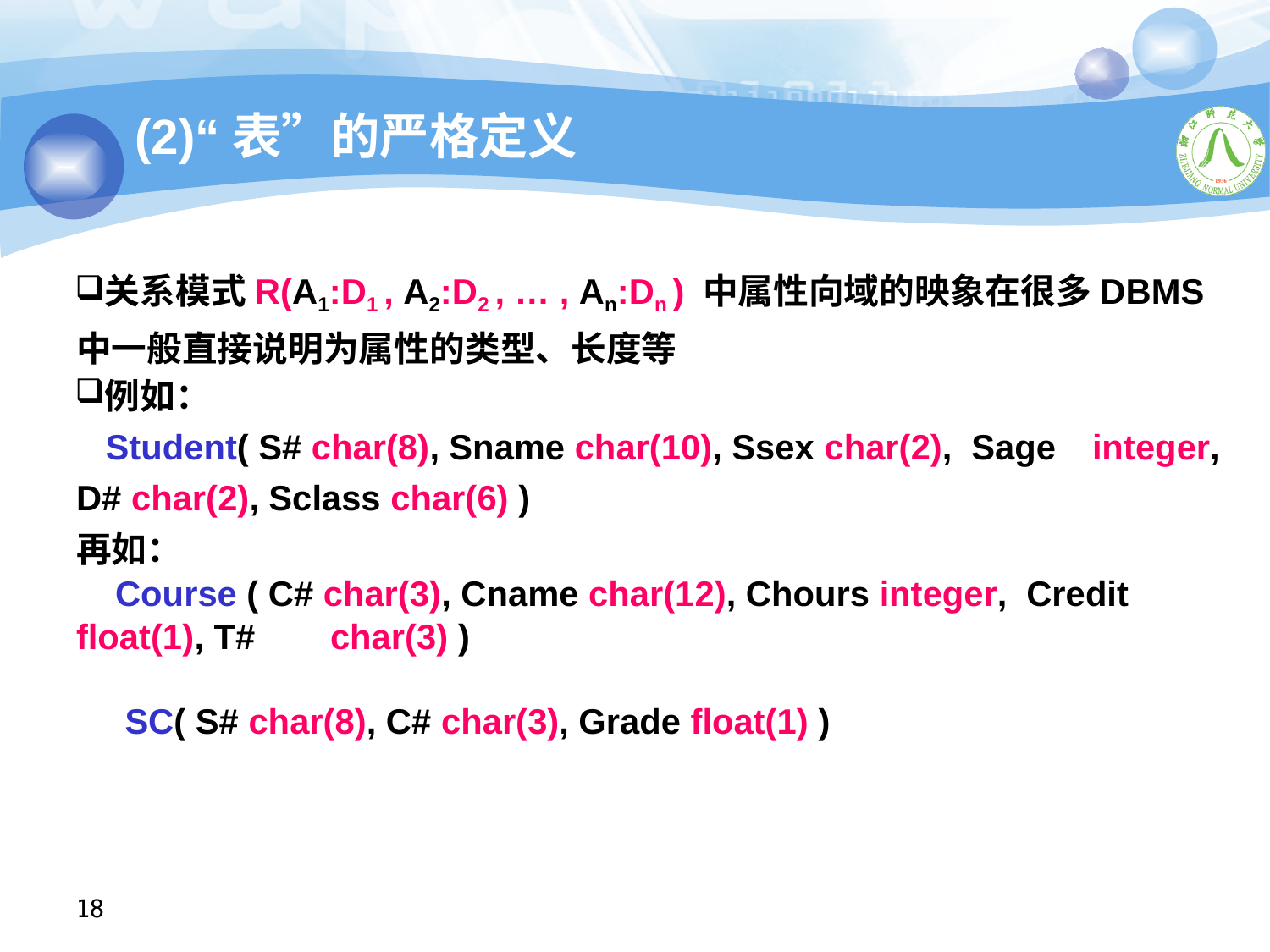

# (2)“表”的严格定义
关系模式R(A1:D1 , A2:D2 , … , An:Dn ) 中属性向域的映象在很多DBMS  中一般直接说明为属性的类型、长度等
例如：
   Student( S# char(8), Sname char(10), Ssex char(2),  Sage	integer, D# char(2), Sclass char(6) )
再如：
    Course ( C# char(3), Cname char(12), Chours integer,  Credit	 float(1), T#	char(3) )

     SC( S# char(8), C# char(3), Grade float(1) )
18